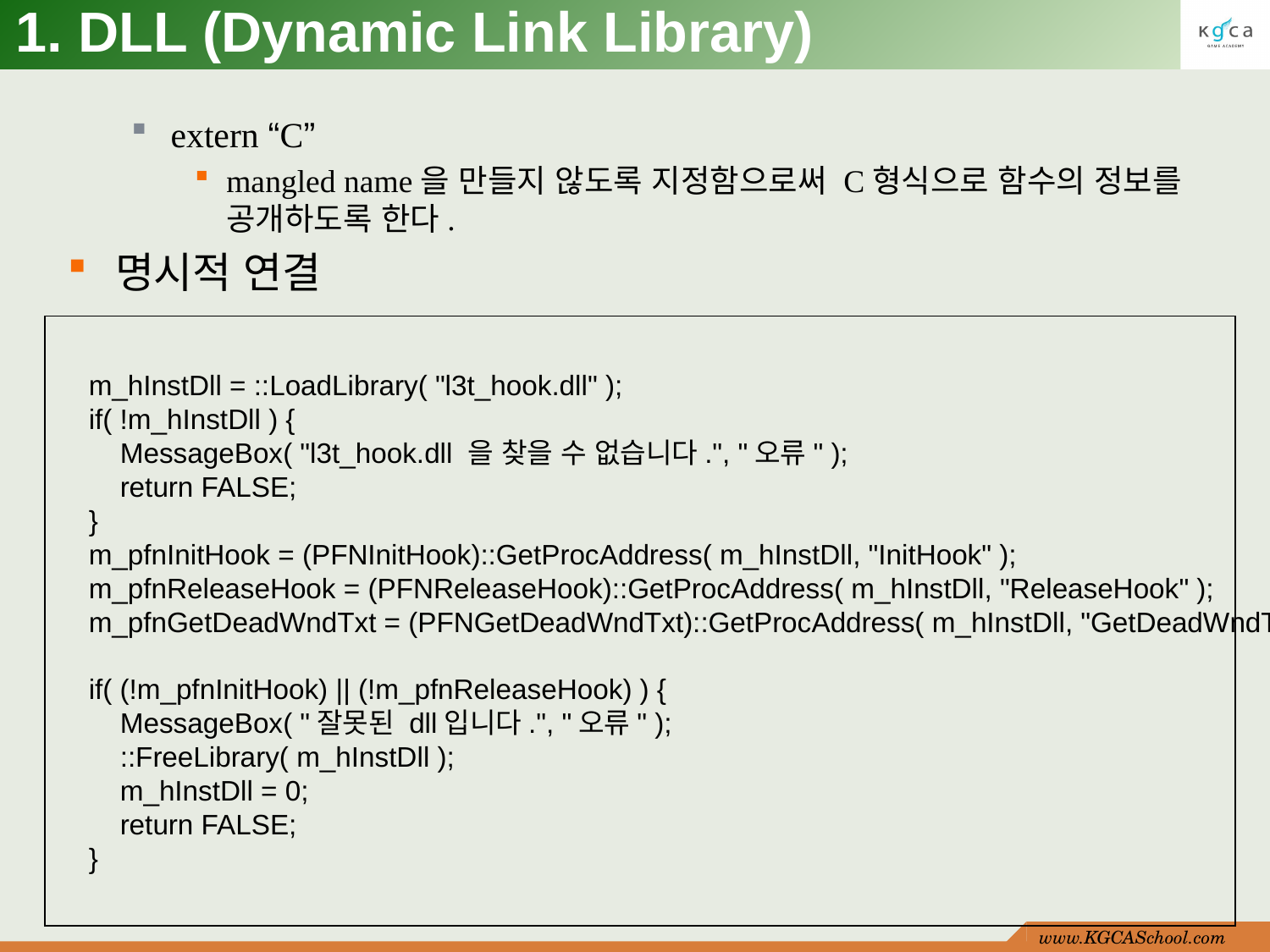

# 1. DLL (Dynamic Link Library)
extern “C”
mangled name을 만들지 않도록 지정함으로써 C형식으로 함수의 정보를 공개하도록 한다.
명시적 연결
    m_hInstDll = ::LoadLibrary( "l3t_hook.dll" );
    if( !m_hInstDll ) {
        MessageBox( "l3t_hook.dll 을 찾을 수 없습니다.", "오류" );
        return FALSE;
    }
    m_pfnInitHook = (PFNInitHook)::GetProcAddress( m_hInstDll, "InitHook" );
    m_pfnReleaseHook = (PFNReleaseHook)::GetProcAddress( m_hInstDll, "ReleaseHook" );
    m_pfnGetDeadWndTxt = (PFNGetDeadWndTxt)::GetProcAddress( m_hInstDll, "GetDeadWndTxt" );

    if( (!m_pfnInitHook) || (!m_pfnReleaseHook) ) {
        MessageBox( "잘못된 dll입니다.", "오류" );
        ::FreeLibrary( m_hInstDll );
        m_hInstDll = 0;
        return FALSE;
    }